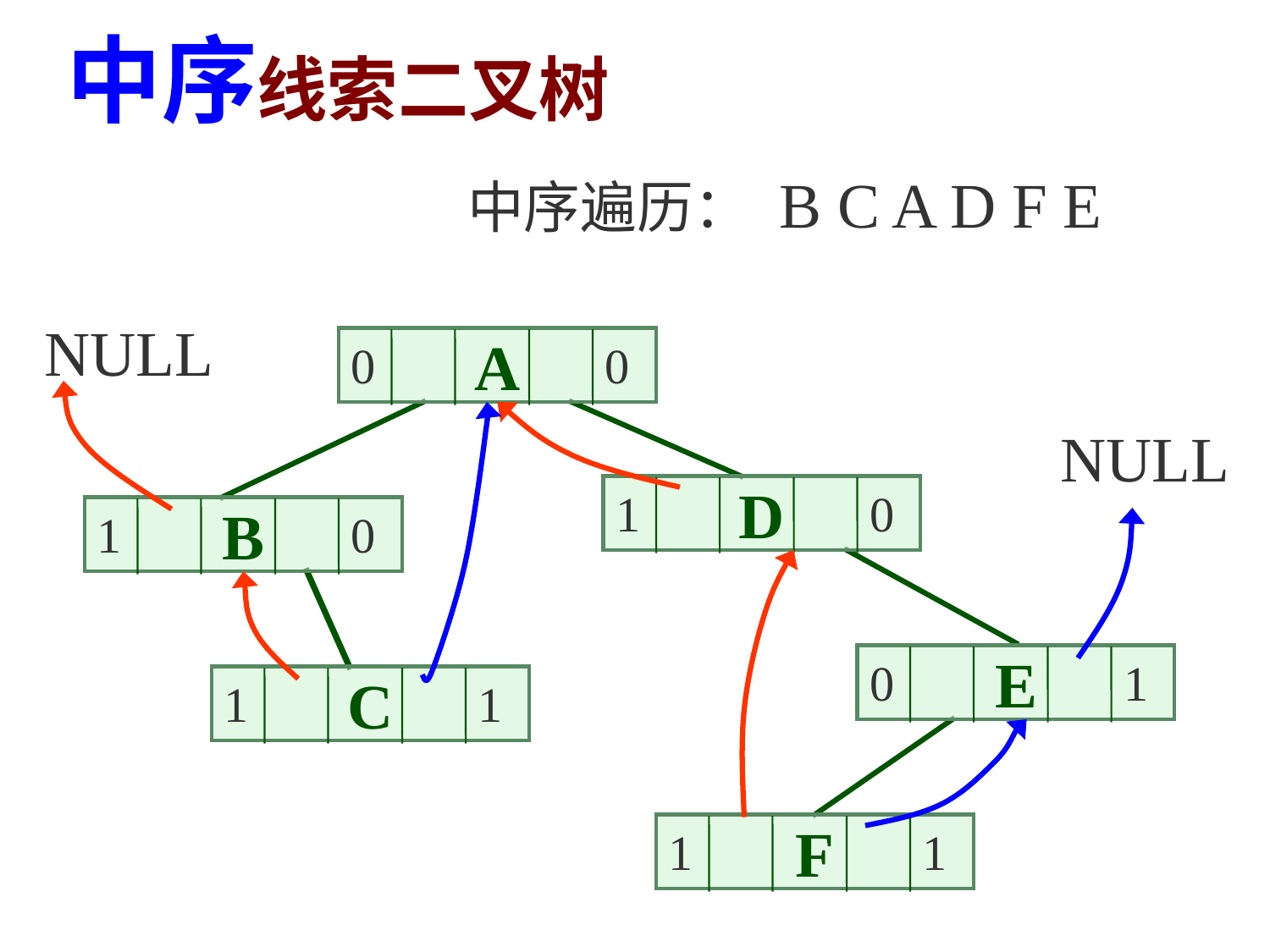

中序线索二叉树
中序遍历： B C A D F E
NULL

A

0
0

NULL

D

1
0
B

1
0

E

0
1
C

1
1

F

1
1